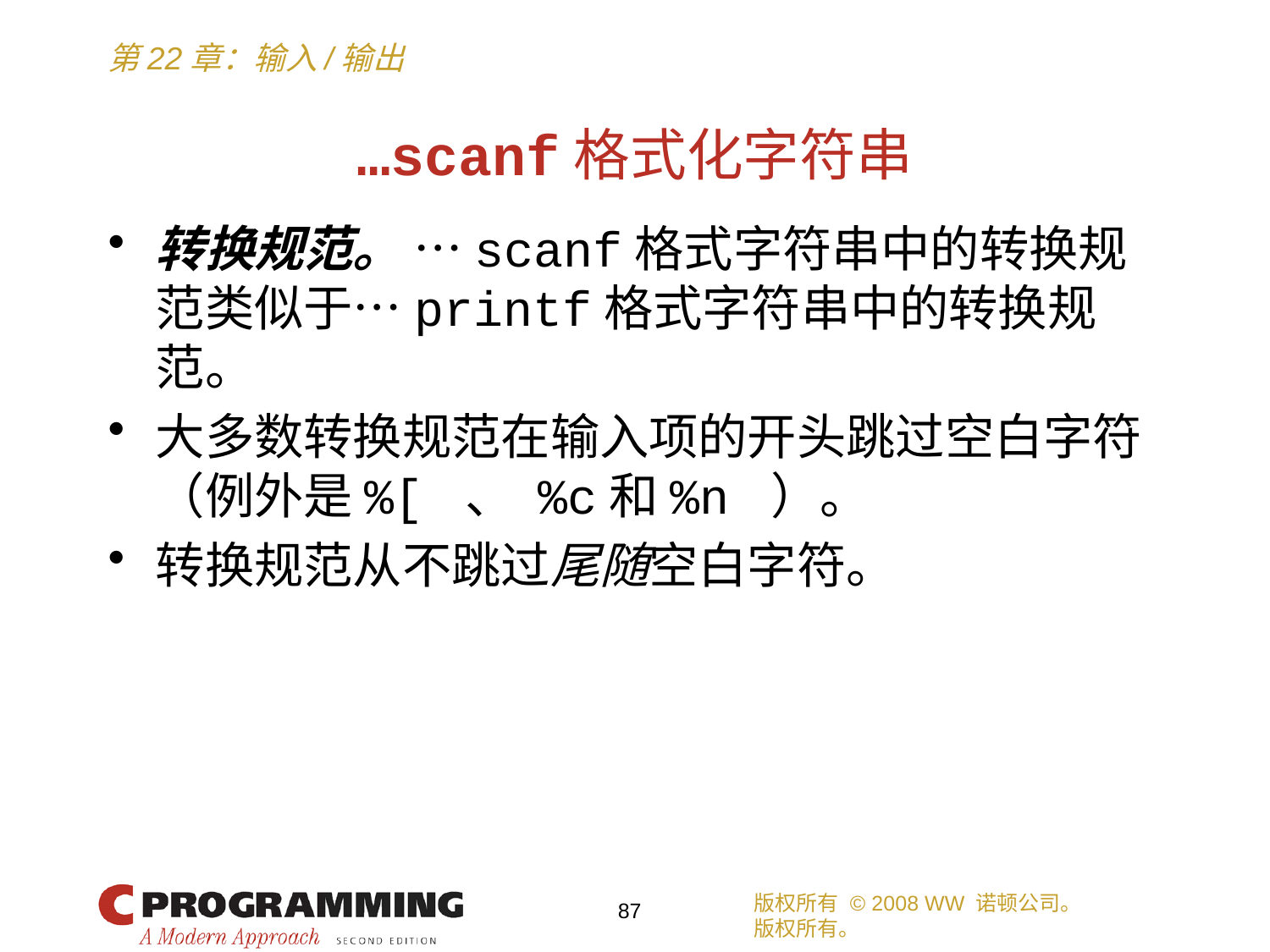

# …scanf格式化字符串
转换规范。 …scanf格式字符串中的转换规范类似于…printf格式字符串中的转换规范。
大多数转换规范在输入项的开头跳过空白字符（例外是%[ 、 %c和%n ）。
转换规范从不跳过尾随空白字符。
版权所有 © 2008 WW 诺顿公司。
版权所有。
87